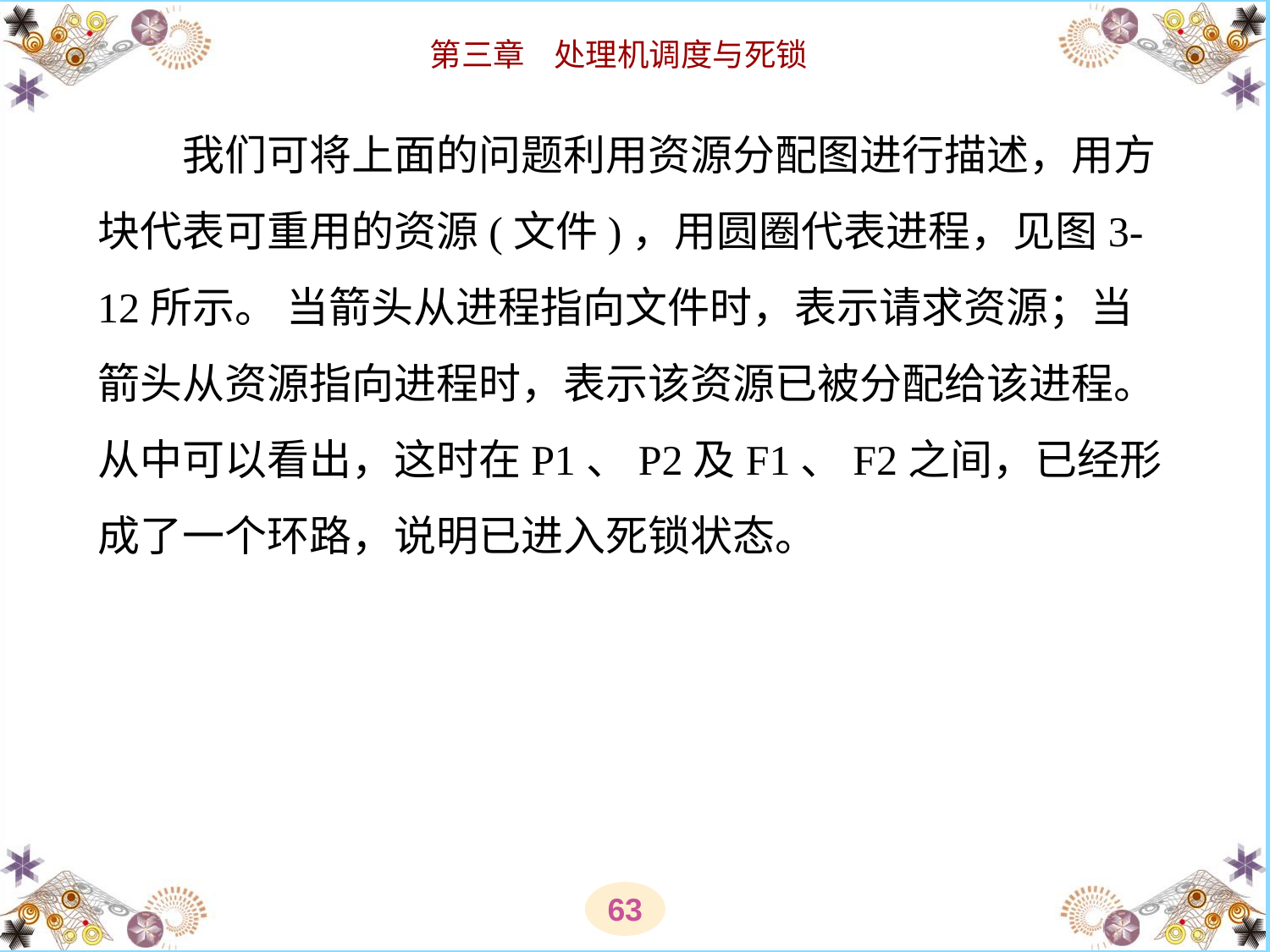

# 我们可将上面的问题利用资源分配图进行描述，用方块代表可重用的资源(文件)，用圆圈代表进程，见图3-12所示。 当箭头从进程指向文件时，表示请求资源；当箭头从资源指向进程时，表示该资源已被分配给该进程。从中可以看出，这时在P1、P2及F1、F2之间，已经形成了一个环路，说明已进入死锁状态。